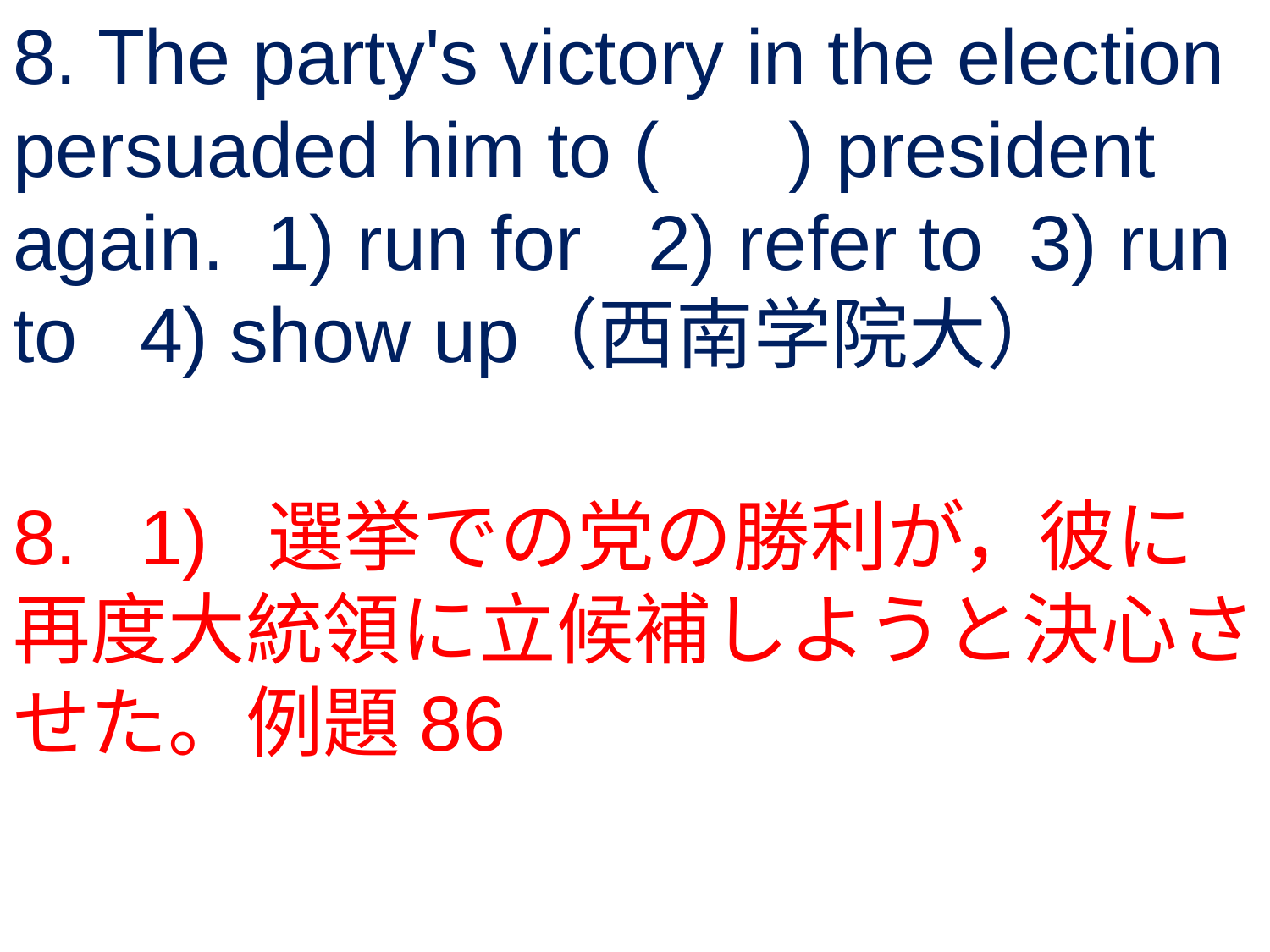

# 8. The party's victory in the election persuaded him to (      ) president again.	1) run for	2) refer to	3) run to	4) show up	（西南学院大）
8.	1) 	選挙での党の勝利が，彼に再度大統領に立候補しようと決心させた。例題86